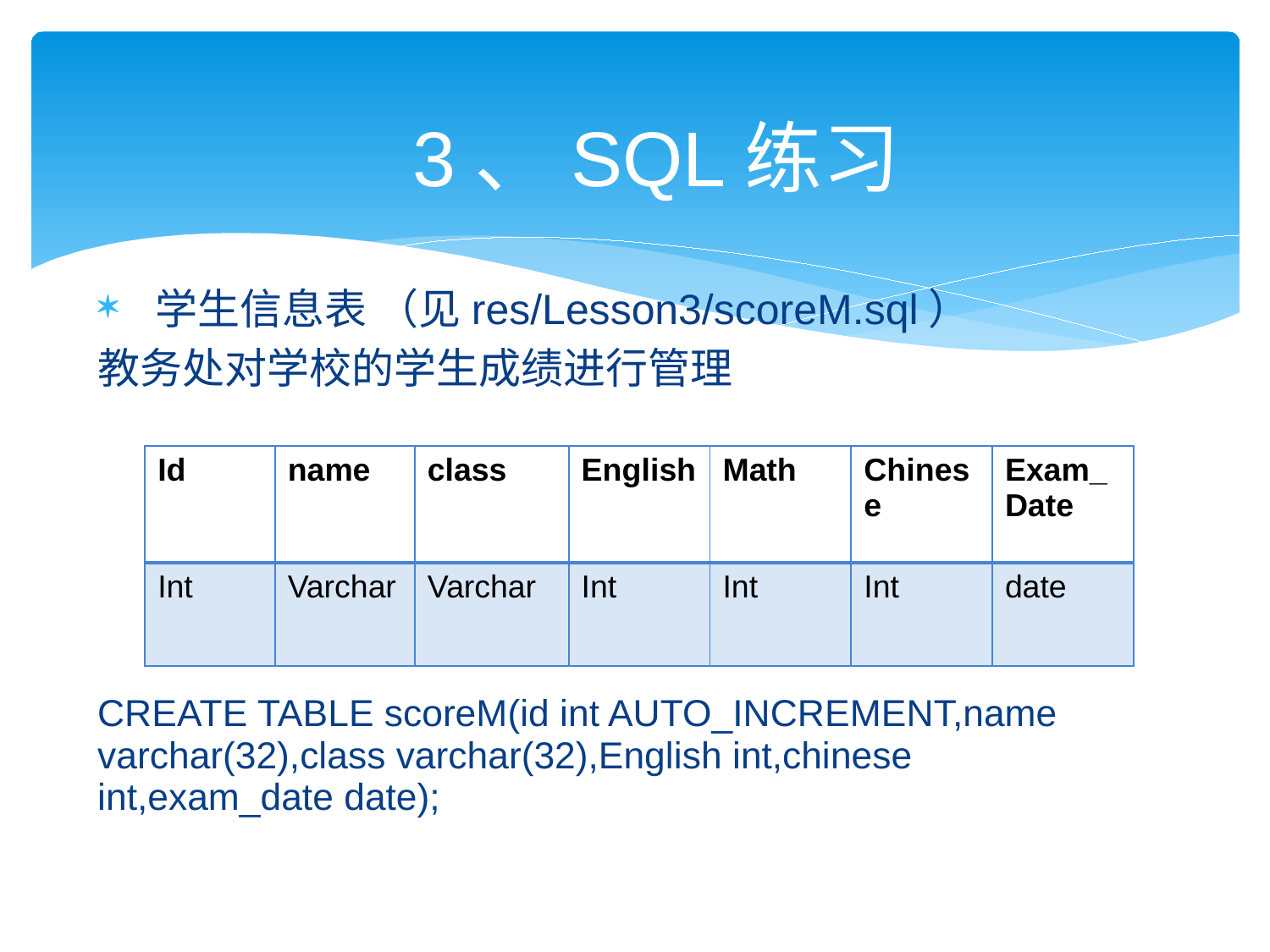

# 3、SQL练习
 学生信息表 （见res/Lesson3/scoreM.sql）
教务处对学校的学生成绩进行管理

| Id | name | class | English | Math | Chinese | Exam\_Date |
| --- | --- | --- | --- | --- | --- | --- |
| Int | Varchar | Varchar | Int | Int | Int | date |
CREATE TABLE scoreM(id int AUTO_INCREMENT,name varchar(32),class varchar(32),English int,chinese int,exam_date date);